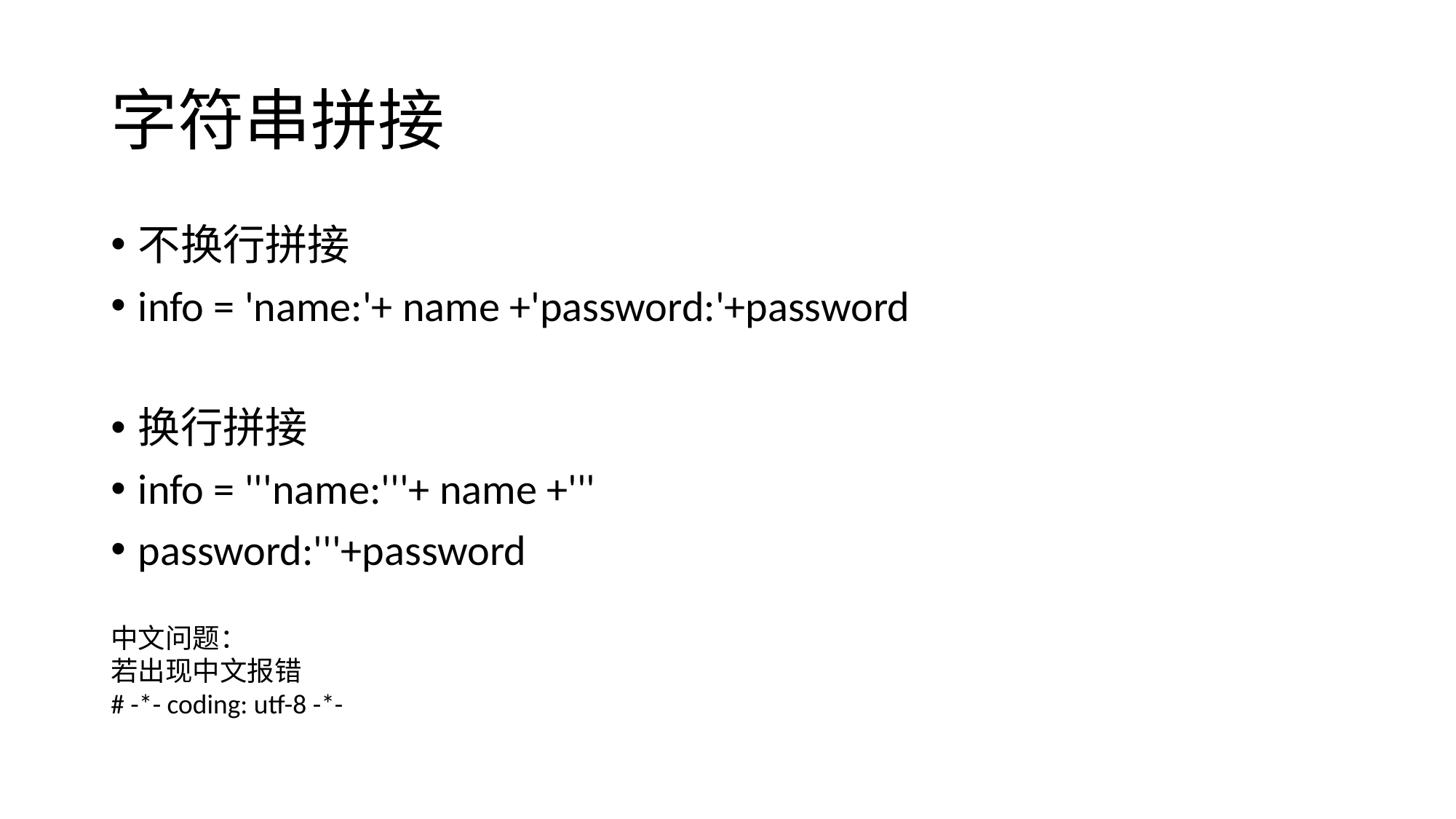

# 字符串拼接
不换行拼接
info = 'name:'+ name +'password:'+password

换行拼接
info = '''name:'''+ name +'''
password:'''+password
中文问题：
若出现中文报错
# -*- coding: utf-8 -*-